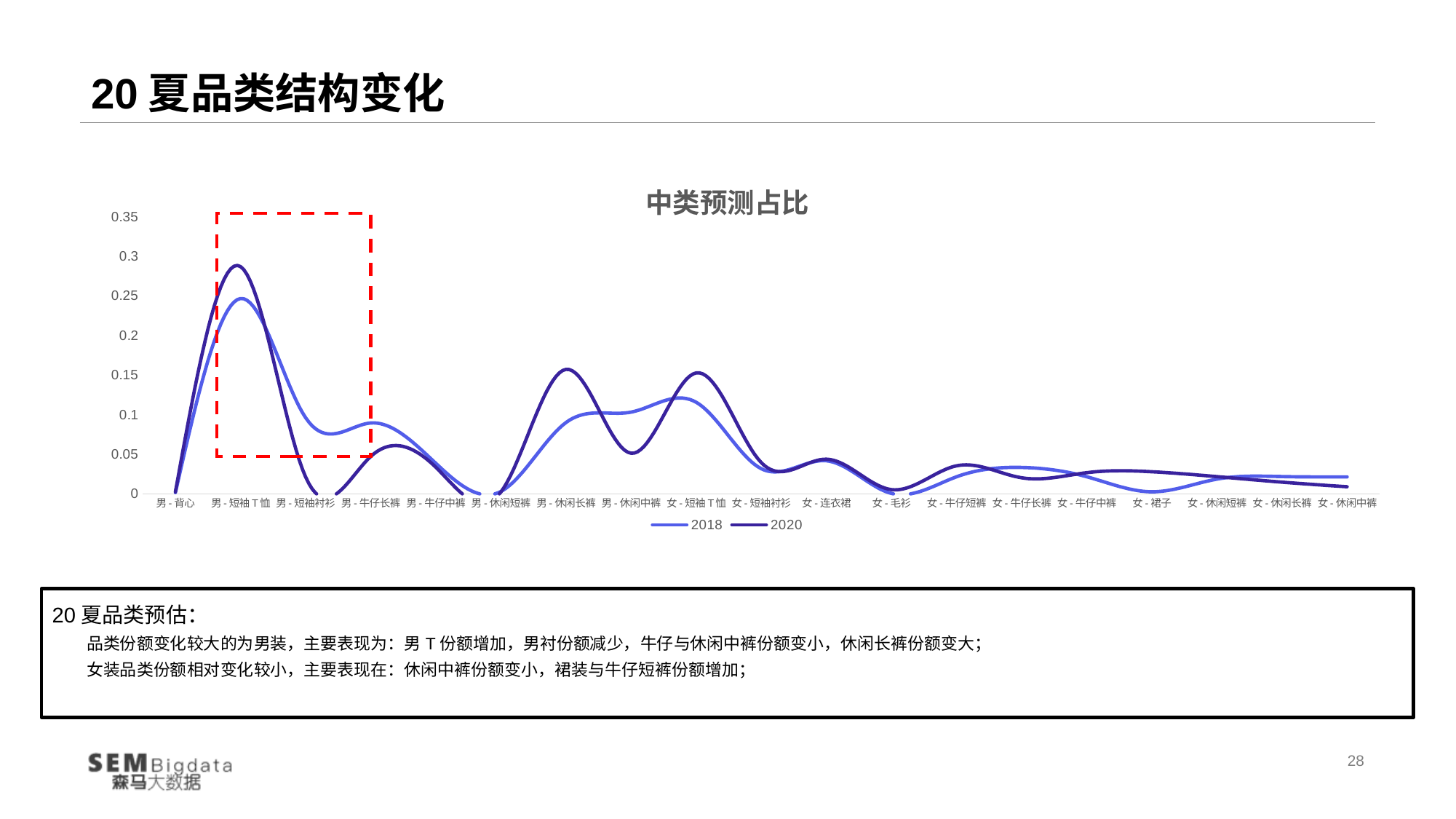

# 20夏品类结构变化

### Chart: 中类预测占比

| Category | 2018 | 2020 |
|---|---|---|
| 男-背心 | 0.0015574431872305615 | 0.0024525726570408823 |
| 男-短袖T恤 | 0.24689874775923062 | 0.28733788269815835 |
| 男-短袖衬衫 | 0.09623637335380007 | 0.021326852016298296 |
| 男-牛仔长裤 | 0.08955323997832851 | 0.04720698777608077 |
| 男-牛仔中裤 | 0.038598220833125696 | 0.03360495036710215 |
| 男-休闲短裤 | 0.002978681703223059 | 0.002231163023607937 |
| 男-休闲长裤 | 0.09014084566499624 | 0.15732421673551394 |
| 男-休闲中裤 | 0.10328086745465083 | 0.0512982046425984 |
| 女-短袖T恤 | 0.11573037540560721 | 0.15285401632692885 |
| 女-短袖衬衫 | 0.03174941511537621 | 0.039492516531070526 |
| 女-连衣裙 | 0.04178934054863747 | 0.04378043167282464 |
| 女-毛衫 | 0.0005185637117429078 | 0.00530986521369426 |
| 女-牛仔短裤 | 0.021554739950133215 | 0.03541379385360074 |
| 女-牛仔长裤 | 0.03335442749852991 | 0.02027789957758012 |
| 女-牛仔中裤 | 0.02161354424980909 | 0.02673176000522036 |
| 女-裙子 | 0.002597609790329378 | 0.027922283244801793 |
| 女-休闲短裤 | 0.018606220392482612 | 0.021756370984214624 |
| 女-休闲长裤 | 0.021838526484485792 | 0.014763059701186852 |
| 女-休闲中裤 | 0.02140281691828054 | 0.00891517297247642 |
20夏品类预估：
        品类份额变化较大的为男装，主要表现为：男T份额增加，男衬份额减少，牛仔与休闲中裤份额变小，休闲长裤份额变大；
        女装品类份额相对变化较小，主要表现在：休闲中裤份额变小，裙装与牛仔短裤份额增加；

28